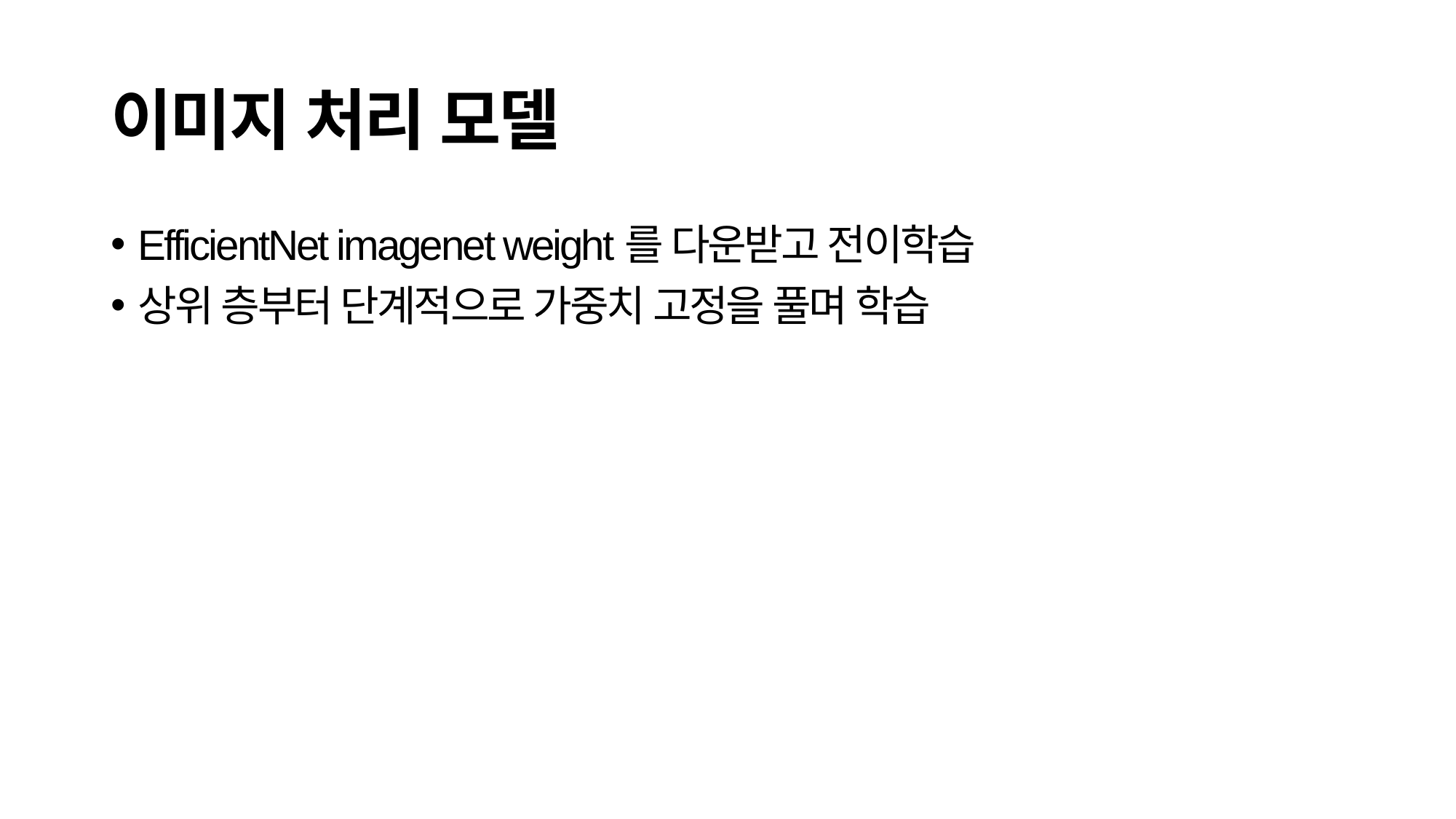

# 이미지 처리 모델
EfficientNet imagenet weight를 다운받고 전이학습
상위 층부터 단계적으로 가중치 고정을 풀며 학습